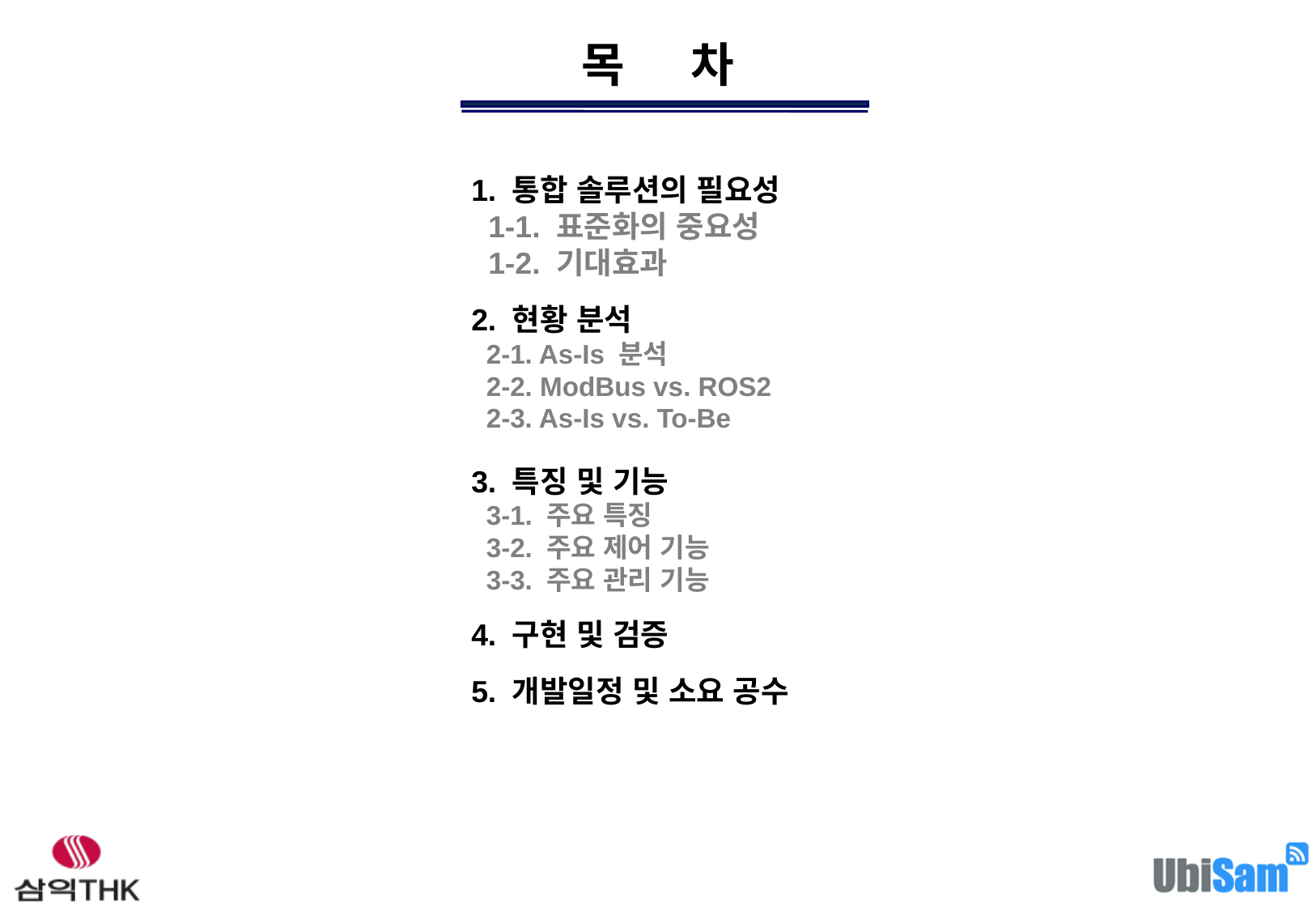

1. 통합 솔루션의 필요성
  1-1. 표준화의 중요성
  1-2. 기대효과
2. 현황 분석
  2-1. As-Is 분석
  2-2. ModBus vs. ROS2
  2-3. As-Is vs. To-Be

3. 특징 및 기능
  3-1. 주요 특징
  3-2. 주요 제어 기능
  3-3. 주요 관리 기능
4. 구현 및 검증
5. 개발일정 및 소요 공수